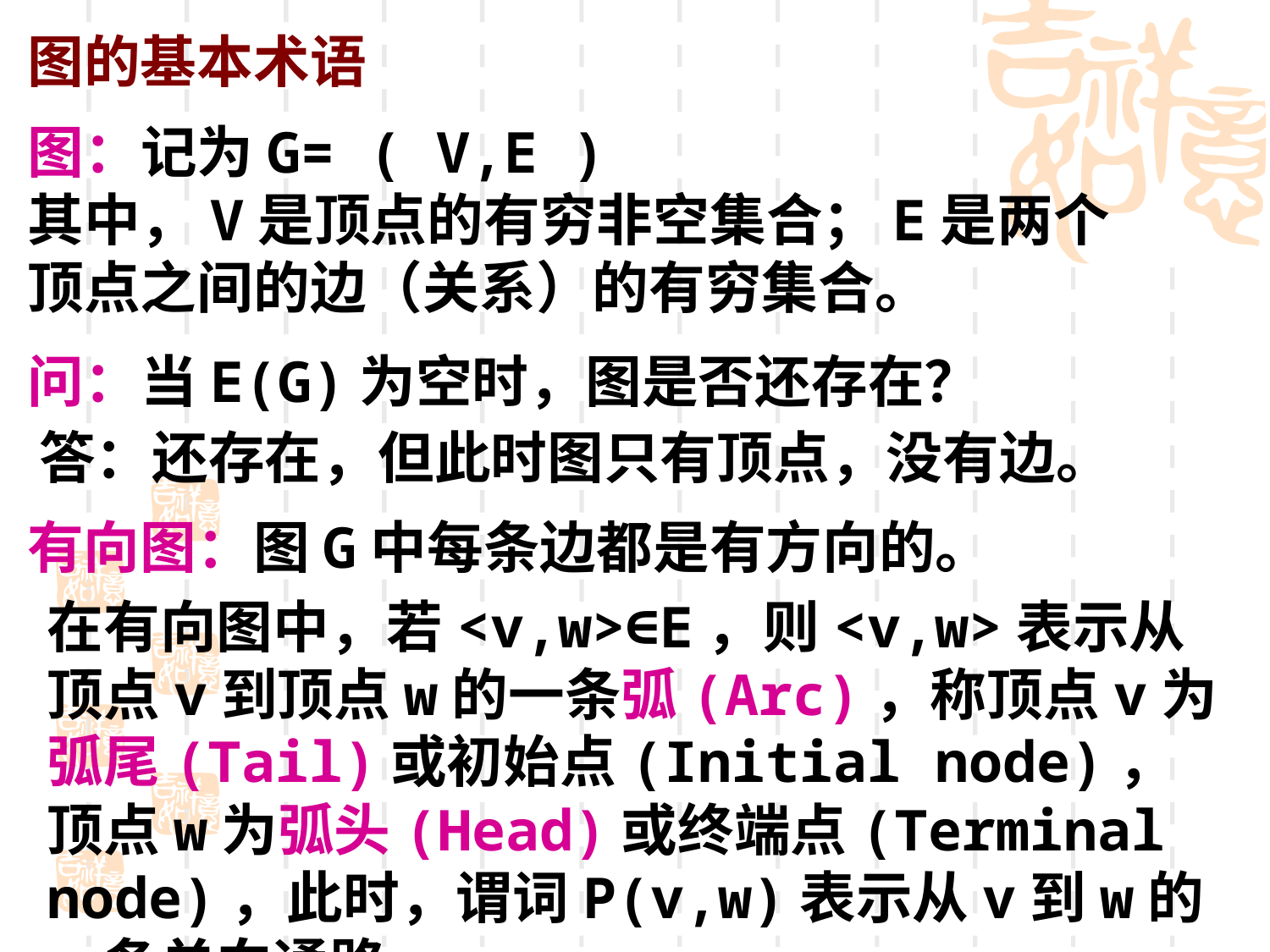

图的基本术语
图：记为G= ( V,E )
其中，V是顶点的有穷非空集合；E是两个顶点之间的边（关系）的有穷集合。
问：当E(G)为空时，图是否还存在？
答：还存在，但此时图只有顶点，没有边。
有向图：图G中每条边都是有方向的。
在有向图中，若<v,w>∈E，则<v,w>表示从顶点v到顶点w的一条弧(Arc)，称顶点v为弧尾(Tail)或初始点(Initial node)，顶点w为弧头(Head)或终端点(Terminal node)，此时，谓词P(v,w)表示从v到w的一条单向通路。